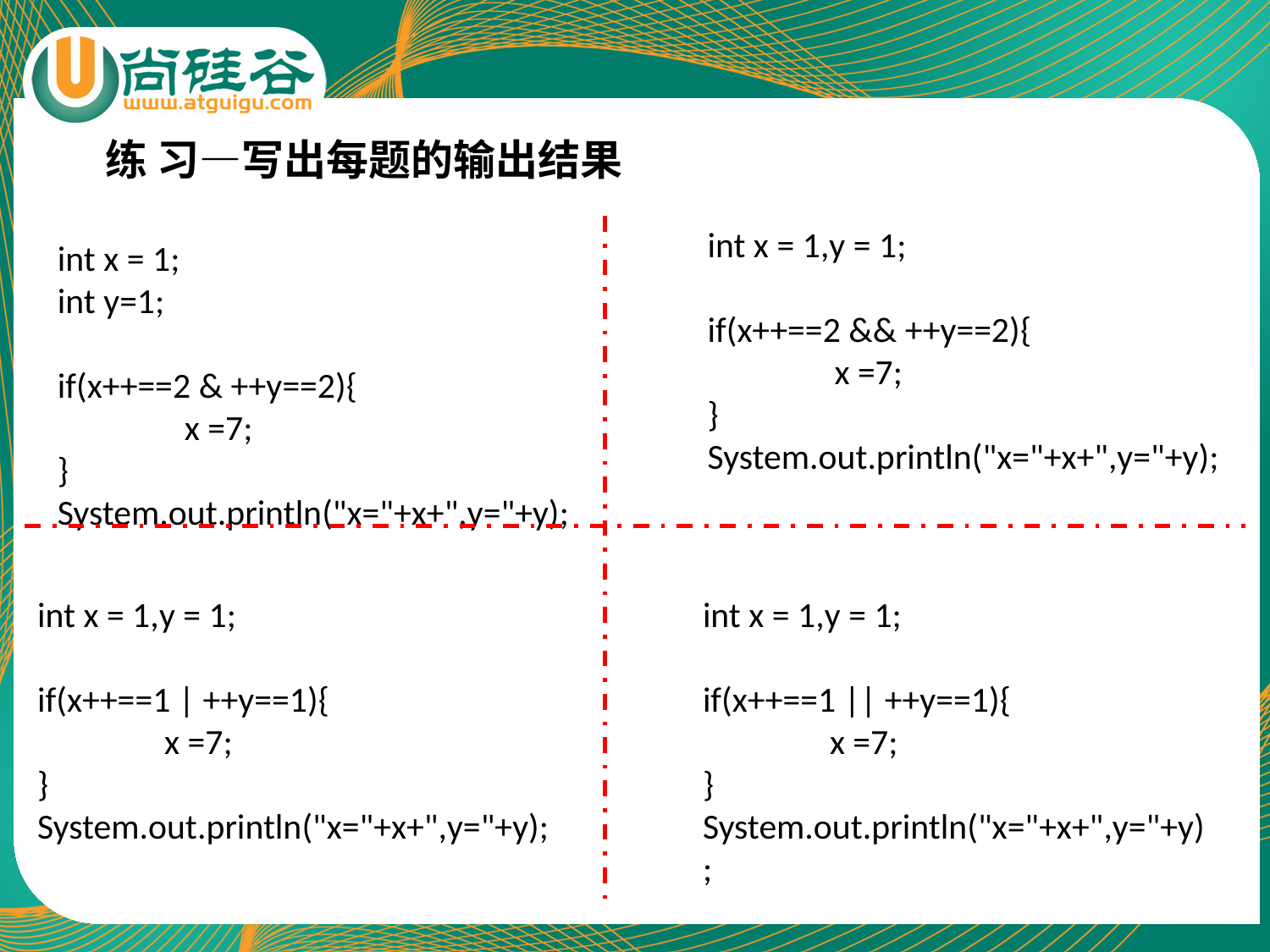

练 习—写出每题的输出结果
int x = 1,y = 1;

if(x++==2 && ++y==2){
	x =7;
}
System.out.println("x="+x+",y="+y);
int x = 1;
int y=1;

if(x++==2 & ++y==2){
	x =7;
}
System.out.println("x="+x+",y="+y);
int x = 1,y = 1;

if(x++==1 | ++y==1){
	x =7;
}
System.out.println("x="+x+",y="+y);
int x = 1,y = 1;

if(x++==1 || ++y==1){
	x =7;
}
System.out.println("x="+x+",y="+y);